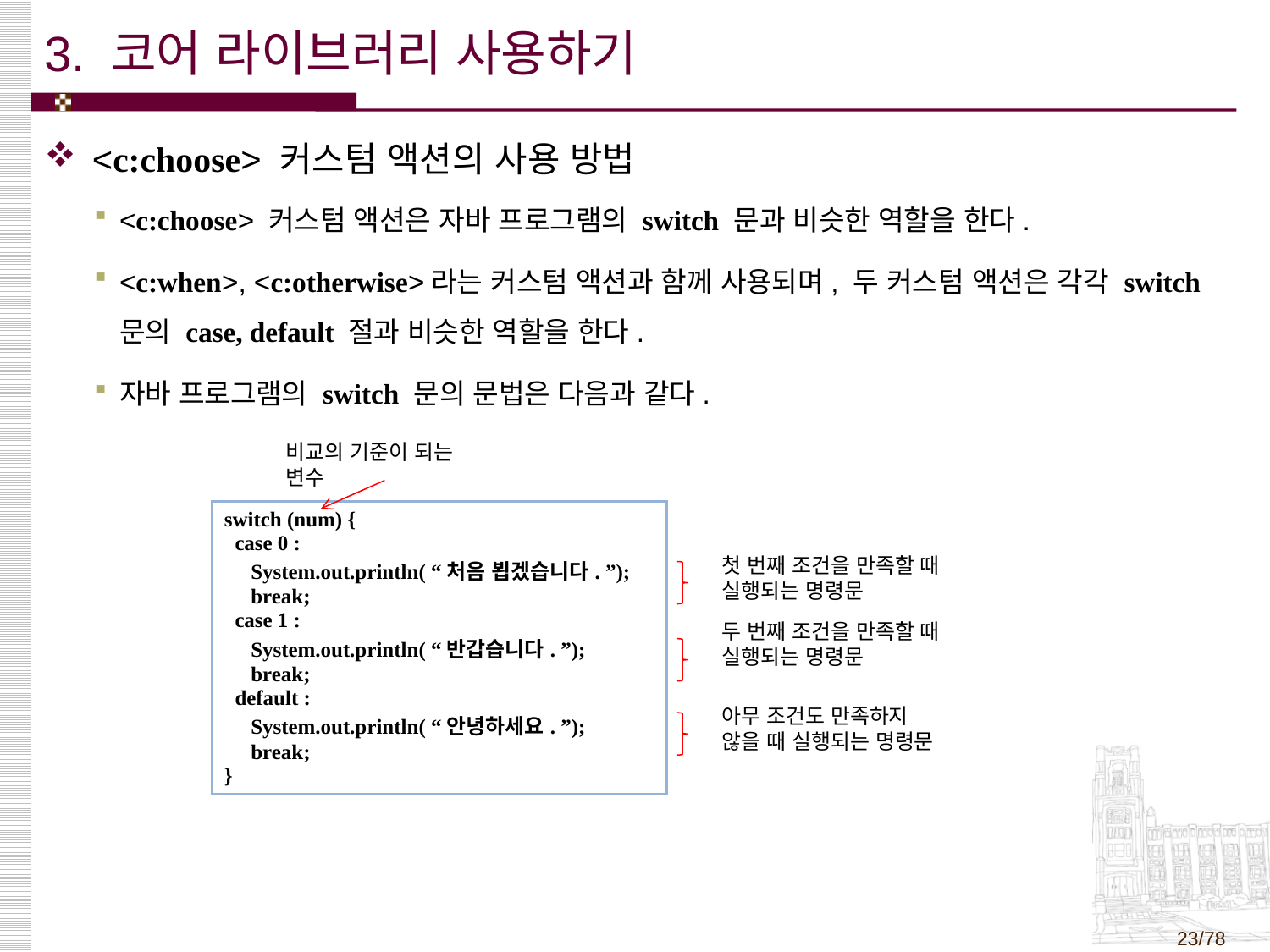

# 3. 코어 라이브러리 사용하기
<c:choose> 커스텀 액션의 사용 방법
<c:choose> 커스텀 액션은 자바 프로그램의 switch 문과 비슷한 역할을 한다.
<c:when>, <c:otherwise>라는 커스텀 액션과 함께 사용되며, 두 커스텀 액션은 각각 switch 문의 case, default 절과 비슷한 역할을 한다.
자바 프로그램의 switch 문의 문법은 다음과 같다.

비교의 기준이 되는 변수
| switch (num) { case 0 : System.out.println( “처음 뵙겠습니다. ”); break; case 1 : System.out.println( “반갑습니다. ”); break; default : System.out.println( “안녕하세요. ”); break; } |
| --- |
첫 번째 조건을 만족할 때
실행되는 명령문

두 번째 조건을 만족할 때
실행되는 명령문

아무 조건도 만족하지
않을 때 실행되는 명령문